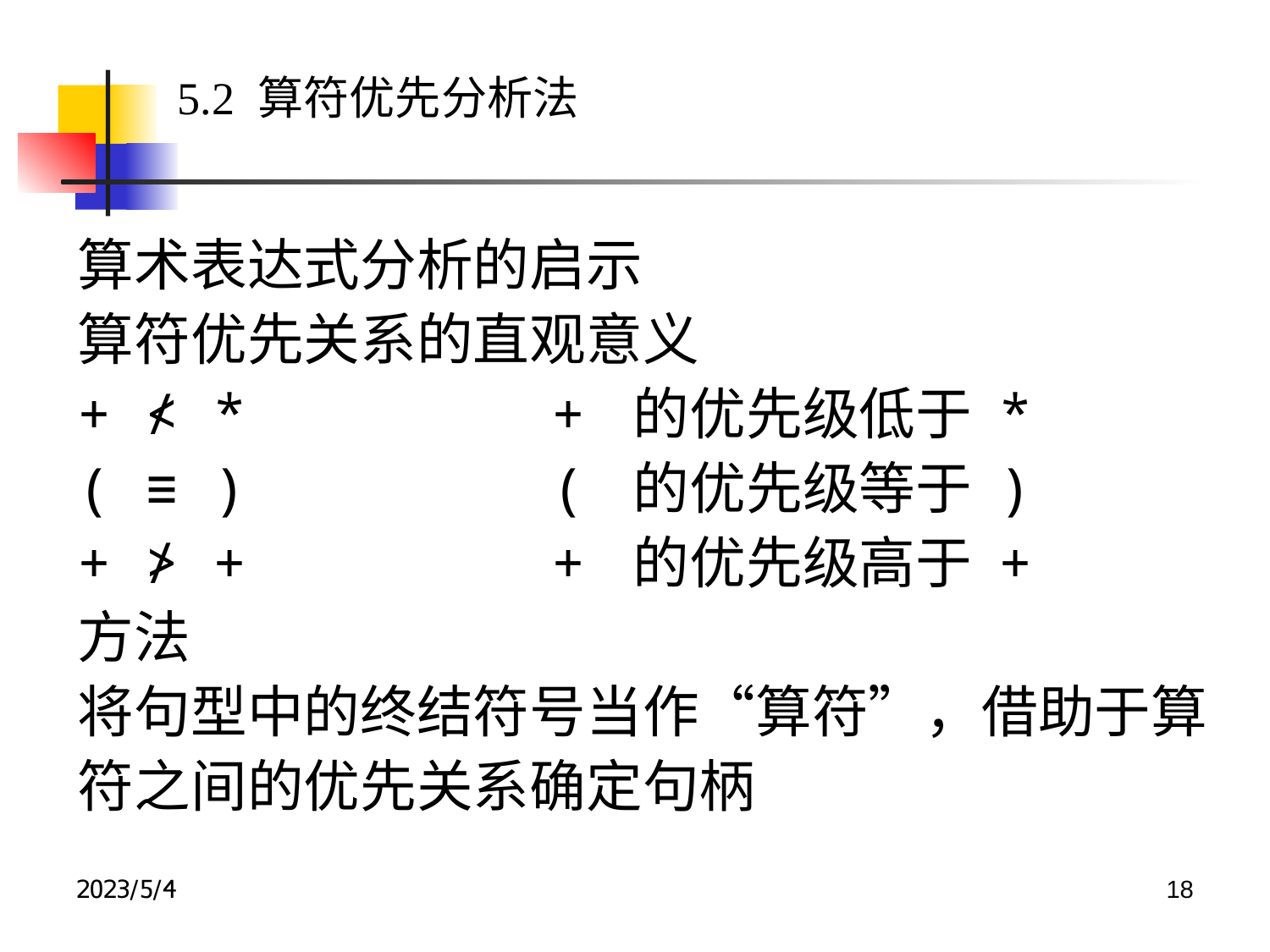

5.2 算符优先分析法
算术表达式分析的启示
算符优先关系的直观意义
+ ≮ *         + 的优先级低于 *
( ≡ )         ( 的优先级等于 )
+ ≯ +         + 的优先级高于 +
方法
将句型中的终结符号当作“算符”，借助于算符之间的优先关系确定句柄
2023/5/4
18